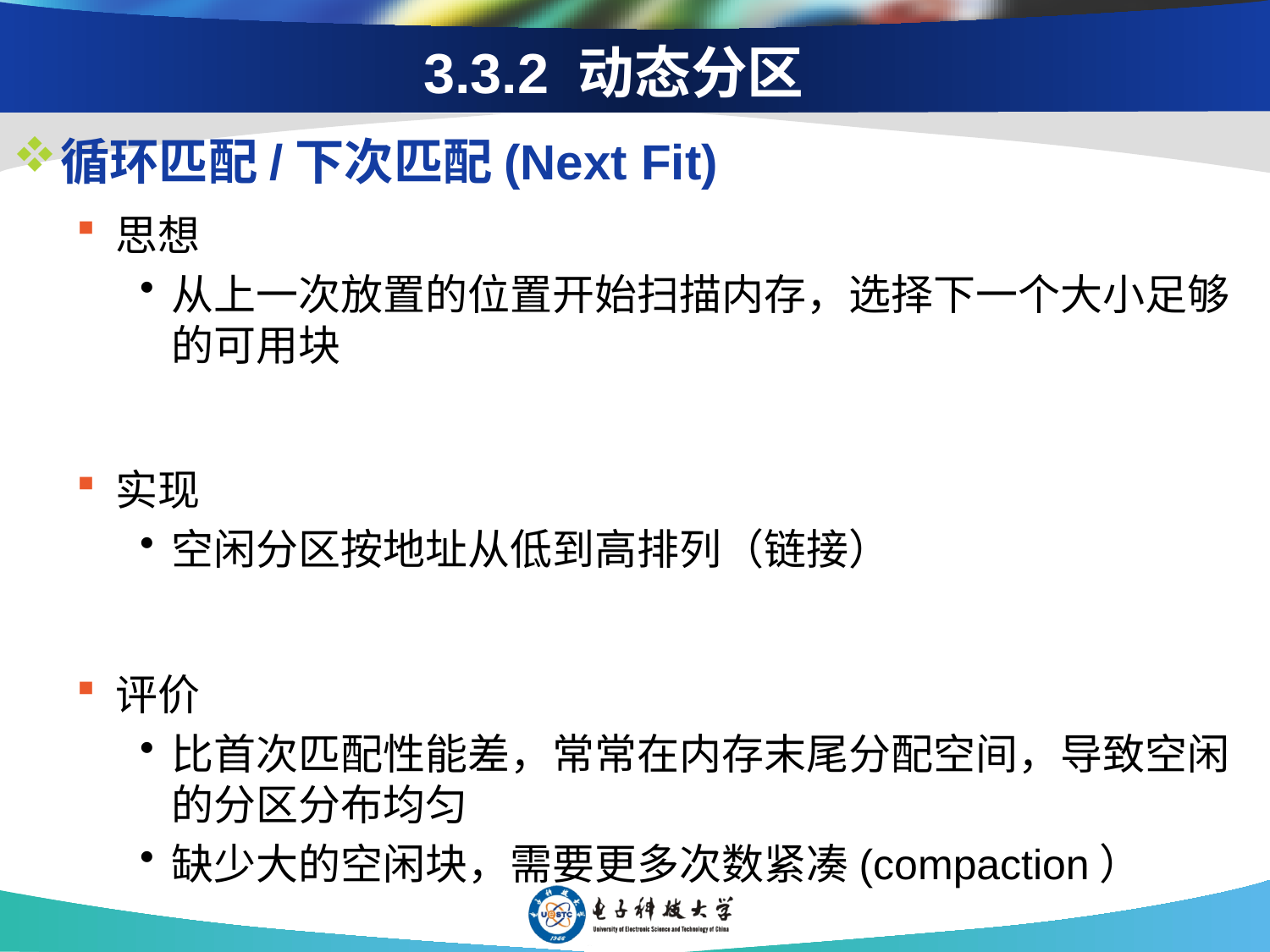

# 3.3.2 动态分区
循环匹配/下次匹配(Next Fit)
思想
从上一次放置的位置开始扫描内存，选择下一个大小足够的可用块

实现
空闲分区按地址从低到高排列（链接）

评价
比首次匹配性能差，常常在内存末尾分配空间，导致空闲的分区分布均匀
缺少大的空闲块，需要更多次数紧凑(compaction）